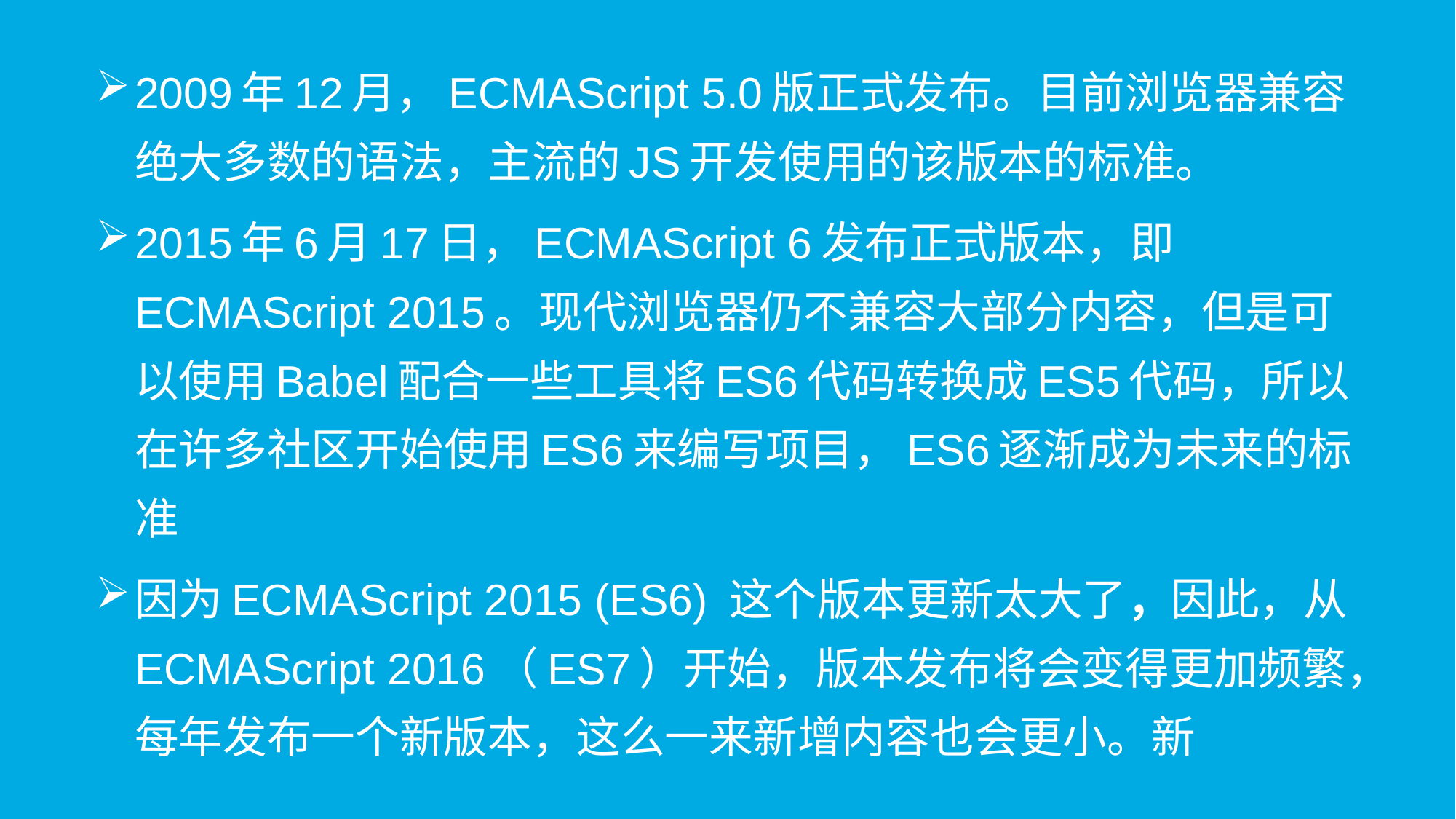

2009年12月，ECMAScript 5.0版正式发布。目前浏览器兼容绝大多数的语法，主流的JS开发使用的该版本的标准。
2015年6月17日，ECMAScript 6发布正式版本，即ECMAScript 2015。现代浏览器仍不兼容大部分内容，但是可以使用Babel配合一些工具将ES6代码转换成ES5代码，所以在许多社区开始使用ES6来编写项目，ES6逐渐成为未来的标准
因为ECMAScript 2015 (ES6) 这个版本更新太大了，因此，从 ECMAScript 2016（ES7）开始，版本发布将会变得更加频繁，每年发布一个新版本，这么一来新增内容也会更小。新